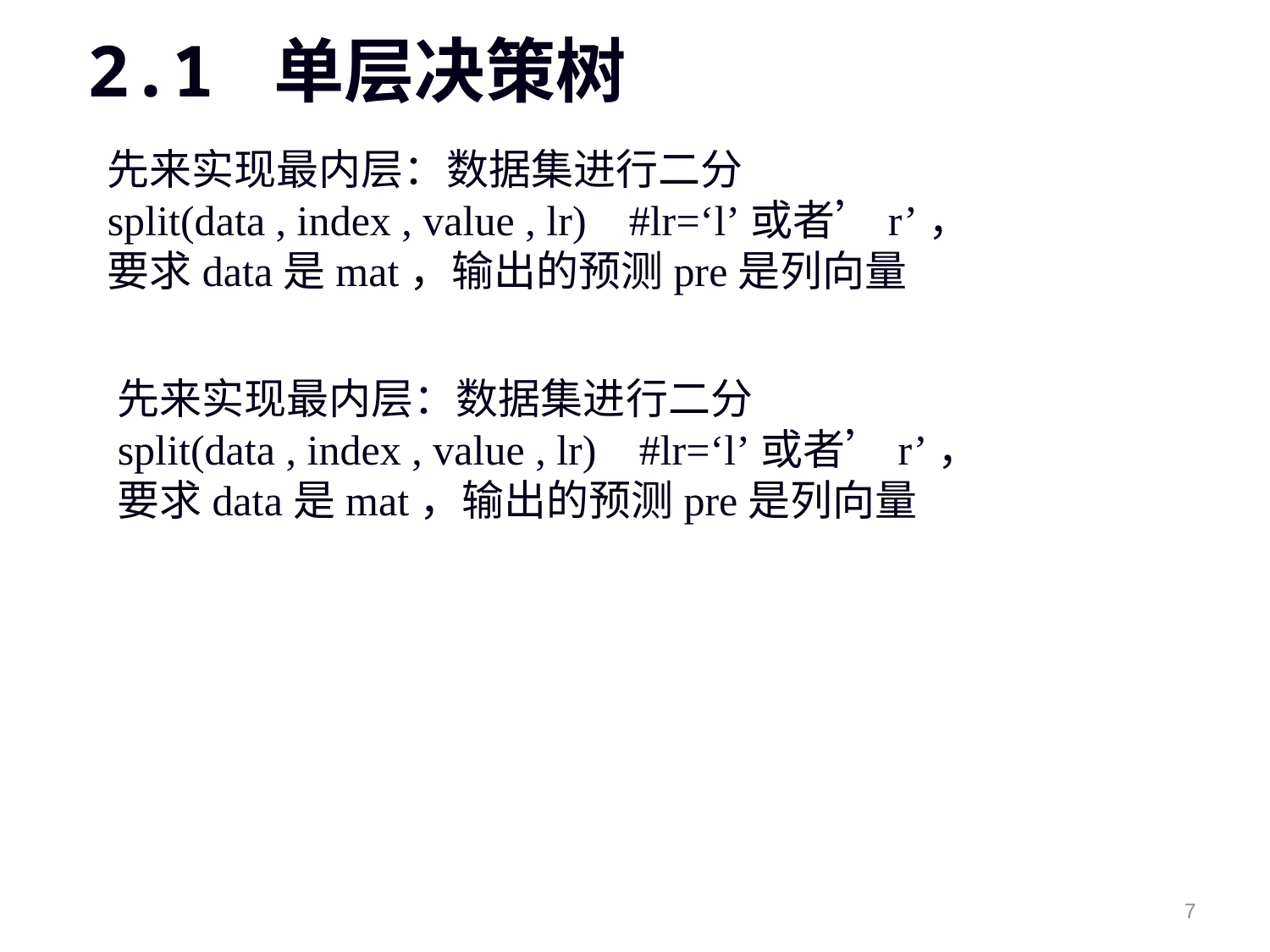

# 2.1 单层决策树
先来实现最内层：数据集进行二分
split(data , index , value , lr)    #lr=‘l’或者’r’，
要求data是mat，输出的预测pre是列向量
先来实现最内层：数据集进行二分
split(data , index , value , lr)    #lr=‘l’或者’r’，
要求data是mat，输出的预测pre是列向量